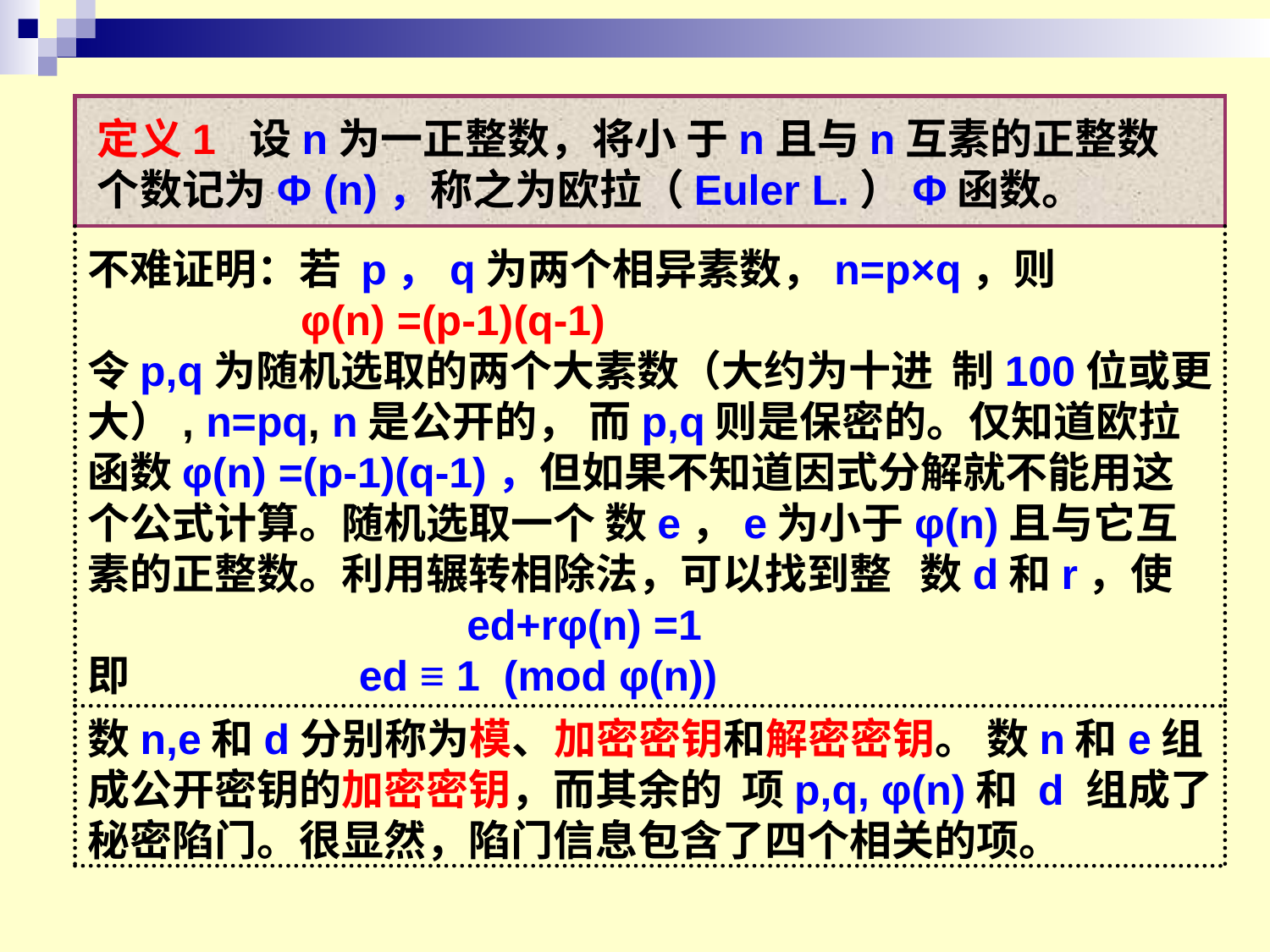

定义1  设n为一正整数，将小 于n且与n互素的正整数个数记为Φ (n)，称之为欧拉（Euler L.）Φ函数。

不难证明：若 p，q为两个相异素数，n=p×q，则
                  φ(n) =(p-1)(q-1)
令p,q为随机选取的两个大素数（大约为十进  制100位或更大）, n=pq, n是公开的， 而p,q则是保密的。仅知道欧拉函数φ(n) =(p-1)(q-1)，但如果不知道因式分解就不能用这个公式计算。随机选取一个 数e，e为小于φ(n)且与它互素的正整数。利用辗转相除法，可以找到整   数d和r，使
                                ed+rφ(n) =1
即                       ed ≡ 1  (mod φ(n))

数n,e和d分别称为模、加密密钥和解密密钥。 数n和e组成公开密钥的加密密钥，而其余的  项p,q, φ(n)和 d 组成了秘密陷门。很显然，陷门信息包含了四个相关的项。